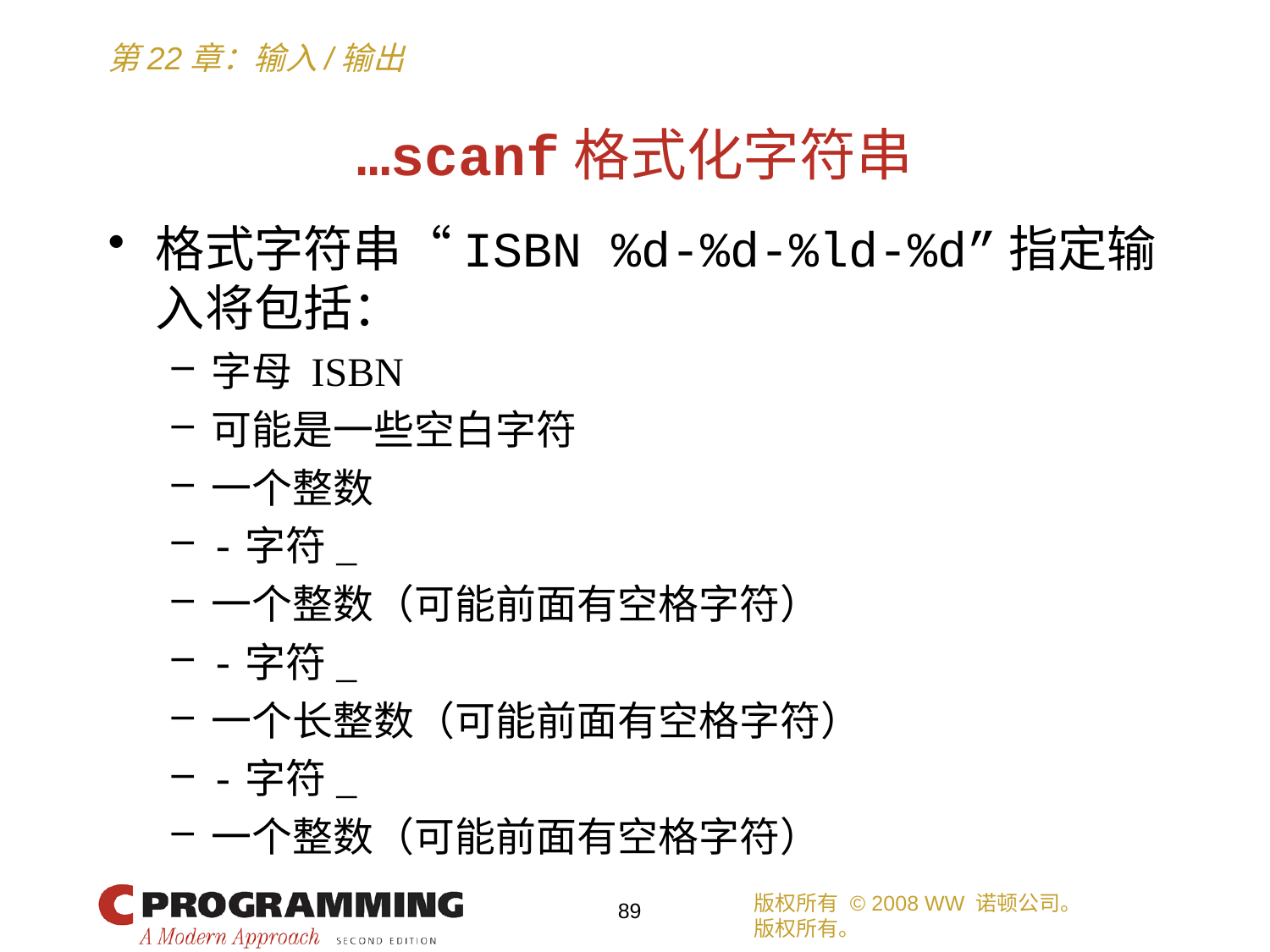

# …scanf格式化字符串
格式字符串“ISBN %d-%d-%ld-%d”指定输入将包括：
字母 ISBN
可能是一些空白字符
一个整数
-字符_
一个整数（可能前面有空格字符）
-字符_
一个长整数（可能前面有空格字符）
-字符_
一个整数（可能前面有空格字符）
版权所有 © 2008 WW 诺顿公司。
版权所有。
89